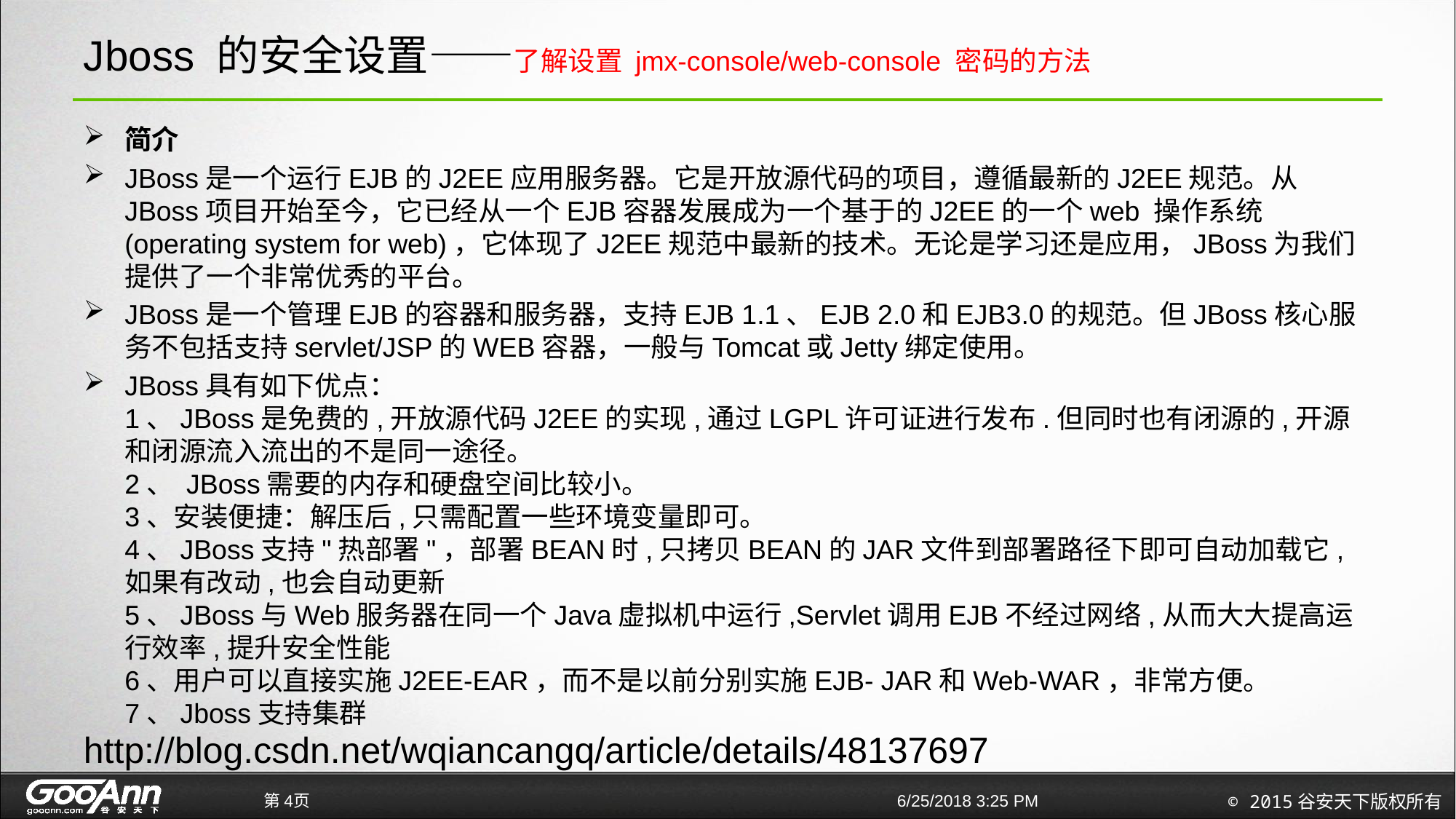

# Jboss 的安全设置——了解设置 jmx-console/web-console 密码的方法
简介
JBoss是一个运行EJB的J2EE应用服务器。它是开放源代码的项目，遵循最新的J2EE规范。从JBoss项目开始至今，它已经从一个EJB容器发展成为一个基于的J2EE的一个web 操作系统(operating system for web)，它体现了J2EE规范中最新的技术。无论是学习还是应用，JBoss为我们提供了一个非常优秀的平台。
JBoss是一个管理EJB的容器和服务器，支持EJB 1.1、EJB 2.0和EJB3.0的规范。但JBoss核心服务不包括支持servlet/JSP的WEB容器，一般与Tomcat或Jetty绑定使用。
JBoss具有如下优点：
1、JBoss是免费的,开放源代码J2EE的实现,通过LGPL许可证进行发布.但同时也有闭源的,开源和闭源流入流出的不是同一途径。　　
2、 JBoss需要的内存和硬盘空间比较小。　　
3、安装便捷：解压后,只需配置一些环境变量即可。　　
4、JBoss支持"热部署"，部署BEAN时,只拷贝BEAN的JAR文件到部署路径下即可自动加载它,如果有改动,也会自动更新
5、JBoss与Web服务器在同一个Java虚拟机中运行,Servlet调用EJB不经过网络,从而大大提高运行效率,提升安全性能
6、用户可以直接实施J2EE-EAR，而不是以前分别实施EJB- JAR和Web-WAR，非常方便。　　
7、Jboss支持集群
http://blog.csdn.net/wqiancangq/article/details/48137697